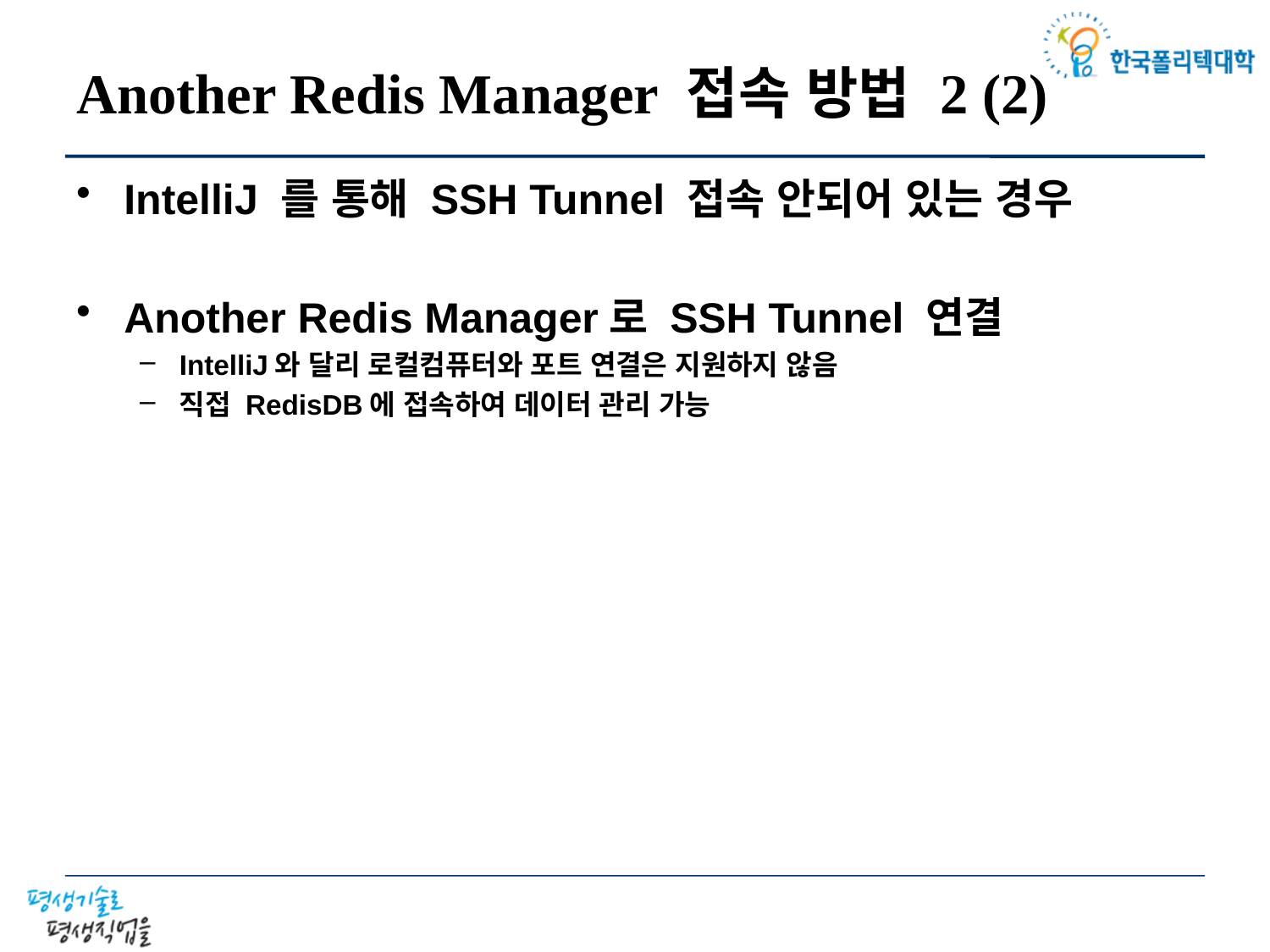

# Another Redis Manager 접속 방법 2 (2)
IntelliJ 를 통해 SSH Tunnel 접속 안되어 있는 경우

Another Redis Manager로 SSH Tunnel 연결
IntelliJ와 달리 로컬컴퓨터와 포트 연결은 지원하지 않음
직접 RedisDB에 접속하여 데이터 관리 가능